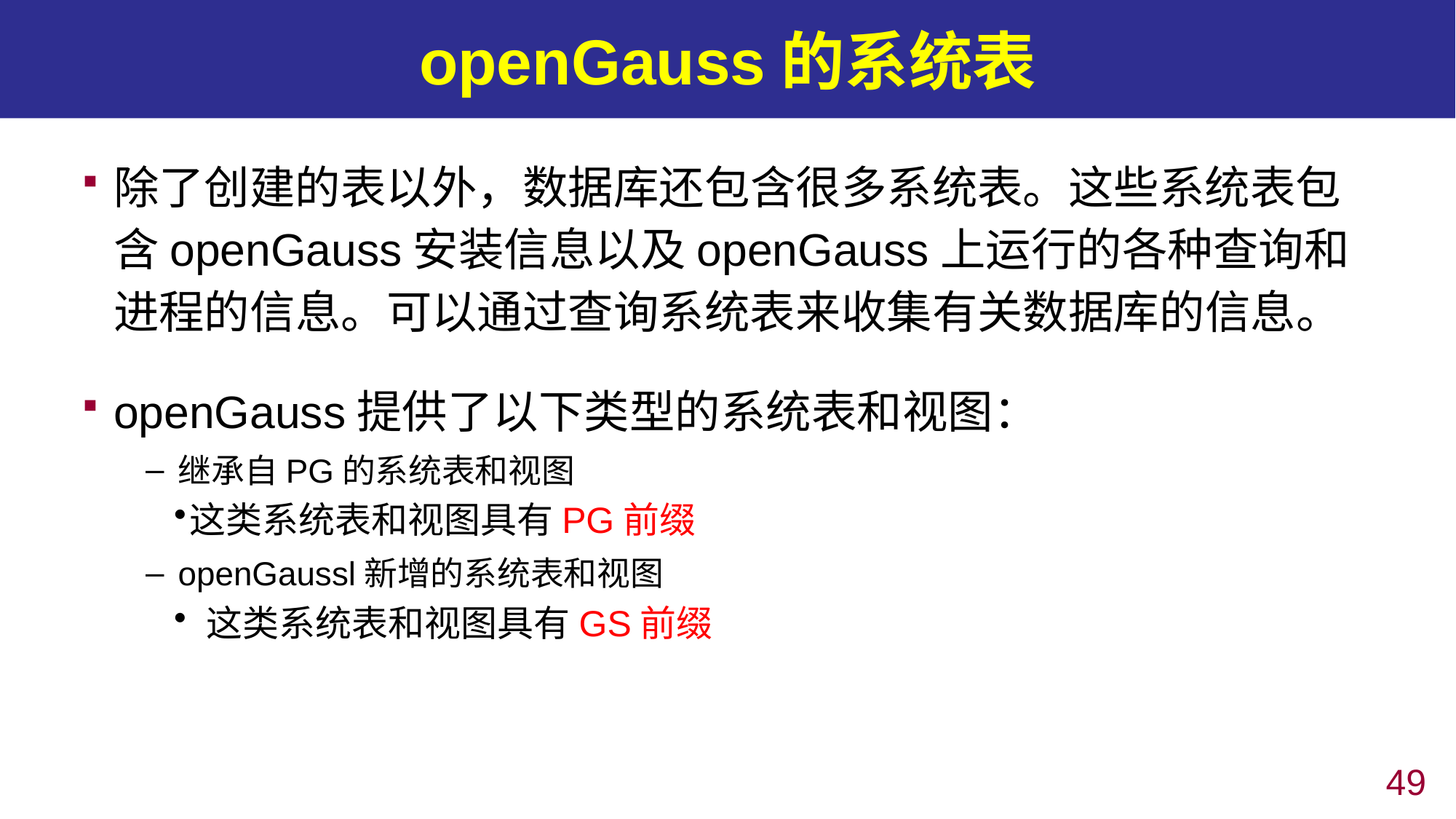

# openGauss的系统表
除了创建的表以外，数据库还包含很多系统表。这些系统表包含openGauss安装信息以及openGauss上运行的各种查询和进程的信息。可以通过查询系统表来收集有关数据库的信息。

openGauss提供了以下类型的系统表和视图：
继承自PG的系统表和视图
这类系统表和视图具有PG前缀
openGaussl新增的系统表和视图
 这类系统表和视图具有GS前缀
49